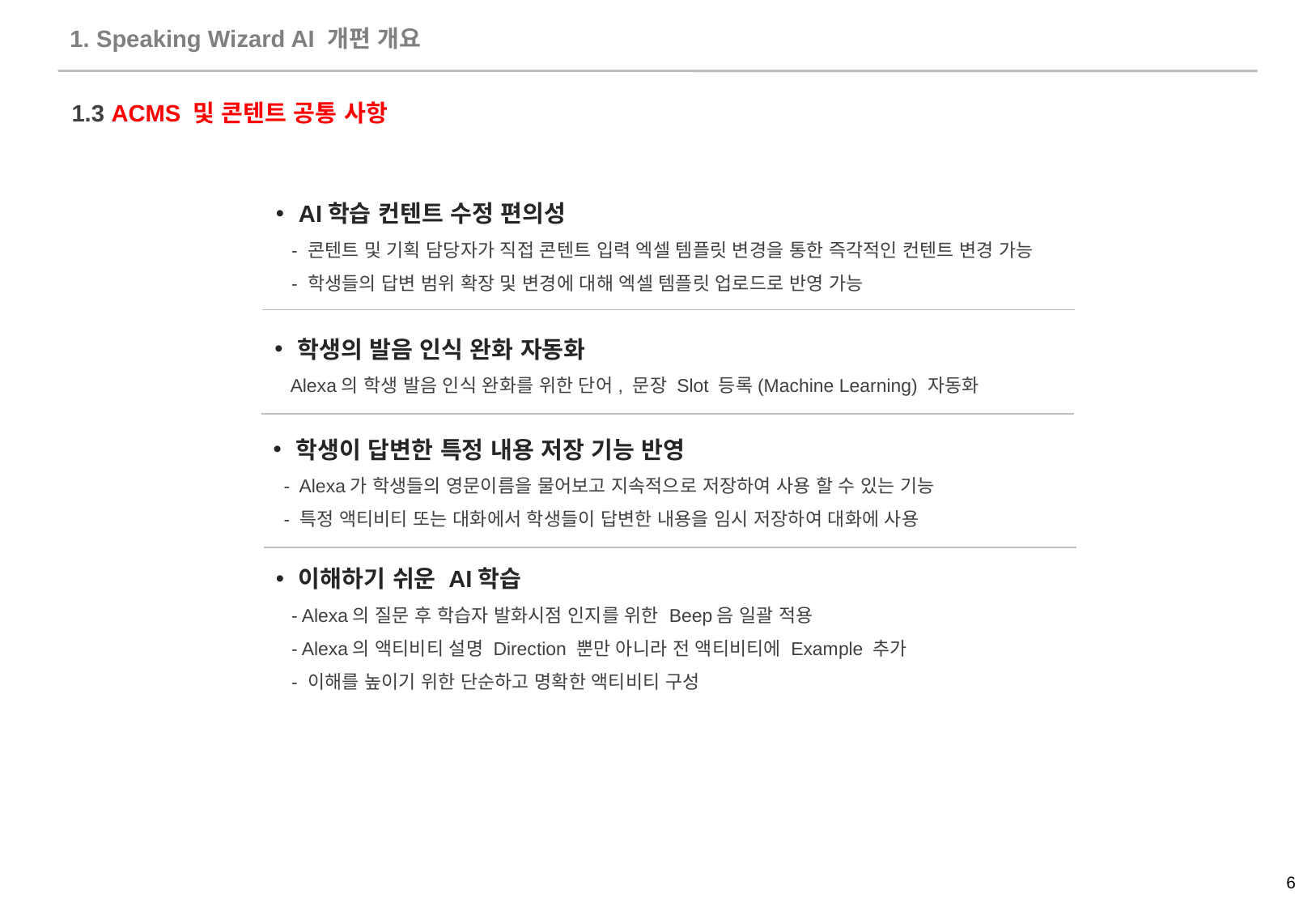

1. Speaking Wizard AI 개편 개요
1.3 ACMS 및 콘텐트 공통 사항
AI학습 컨텐트 수정 편의성
   - 콘텐트 및 기획 담당자가 직접 콘텐트 입력 엑셀 템플릿 변경을 통한 즉각적인 컨텐트 변경 가능
   - 학생들의 답변 범위 확장 및 변경에 대해 엑셀 템플릿 업로드로 반영 가능
학생의 발음 인식 완화 자동화
   Alexa의 학생 발음 인식 완화를 위한 단어, 문장 Slot 등록(Machine Learning) 자동화
학생이 답변한 특정 내용 저장 기능 반영
  -  Alexa가 학생들의 영문이름을 물어보고 지속적으로 저장하여 사용 할 수 있는 기능
  - 특정 액티비티 또는 대화에서 학생들이 답변한 내용을 임시 저장하여 대화에 사용
이해하기 쉬운 AI학습
   - Alexa의 질문 후 학습자 발화시점 인지를 위한 Beep음 일괄 적용
   - Alexa의 액티비티 설명 Direction 뿐만 아니라 전 액티비티에 Example 추가
   - 이해를 높이기 위한 단순하고 명확한 액티비티 구성
6